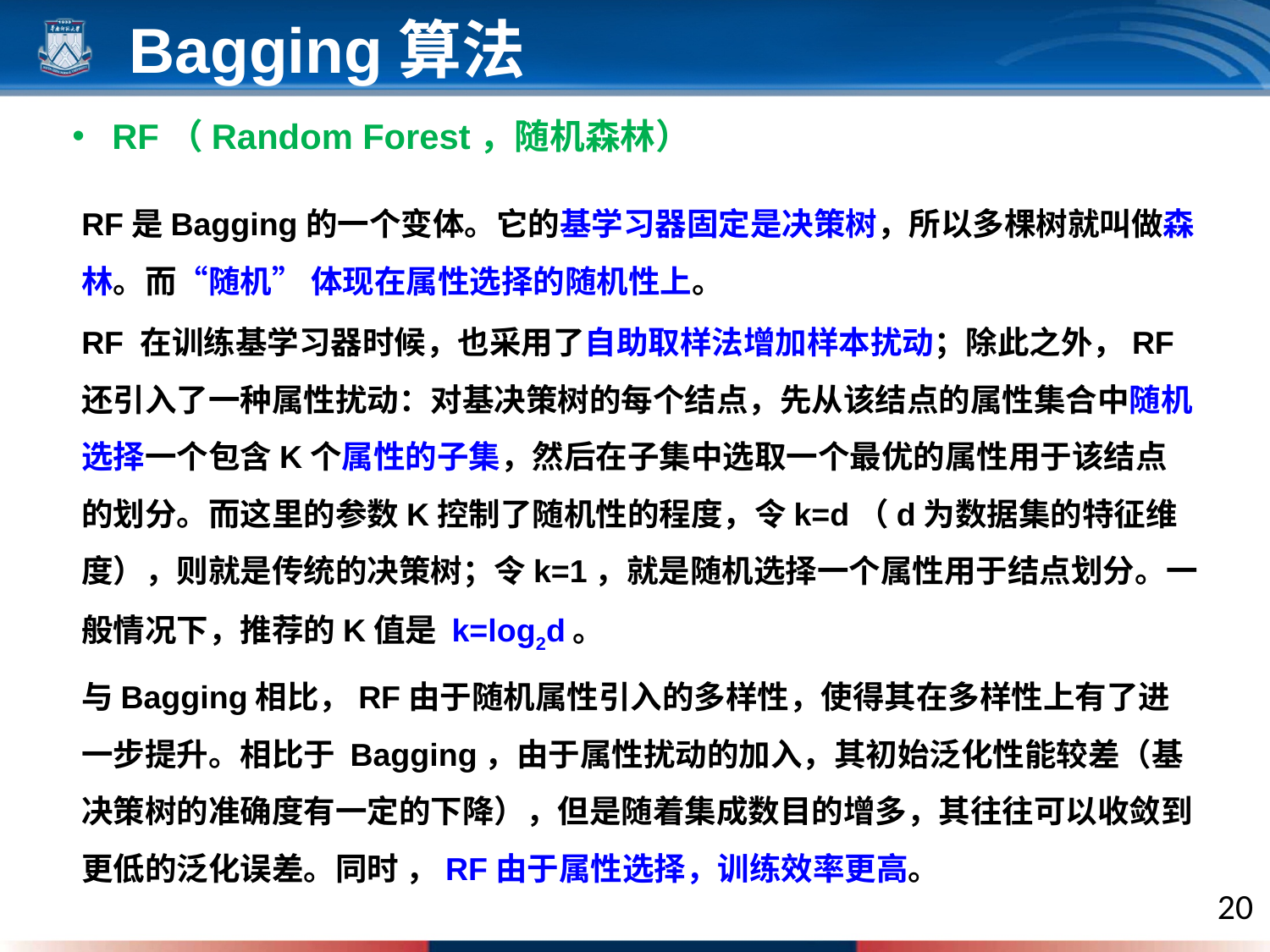

Bagging算法
RF（Random Forest，随机森林）
RF是Bagging的一个变体。它的基学习器固定是决策树，所以多棵树就叫做森林。而“随机” 体现在属性选择的随机性上。
RF 在训练基学习器时候，也采用了自助取样法增加样本扰动；除此之外，RF还引入了一种属性扰动：对基决策树的每个结点，先从该结点的属性集合中随机选择一个包含K个属性的子集，然后在子集中选取一个最优的属性用于该结点的划分。而这里的参数K控制了随机性的程度，令k=d（d为数据集的特征维度），则就是传统的决策树；令k=1，就是随机选择一个属性用于结点划分。一般情况下，推荐的K值是 k=log2d。
与Bagging相比，RF由于随机属性引入的多样性，使得其在多样性上有了进一步提升。相比于 Bagging，由于属性扰动的加入，其初始泛化性能较差（基决策树的准确度有一定的下降），但是随着集成数目的增多，其往往可以收敛到更低的泛化误差。同时 ，RF由于属性选择，训练效率更高。